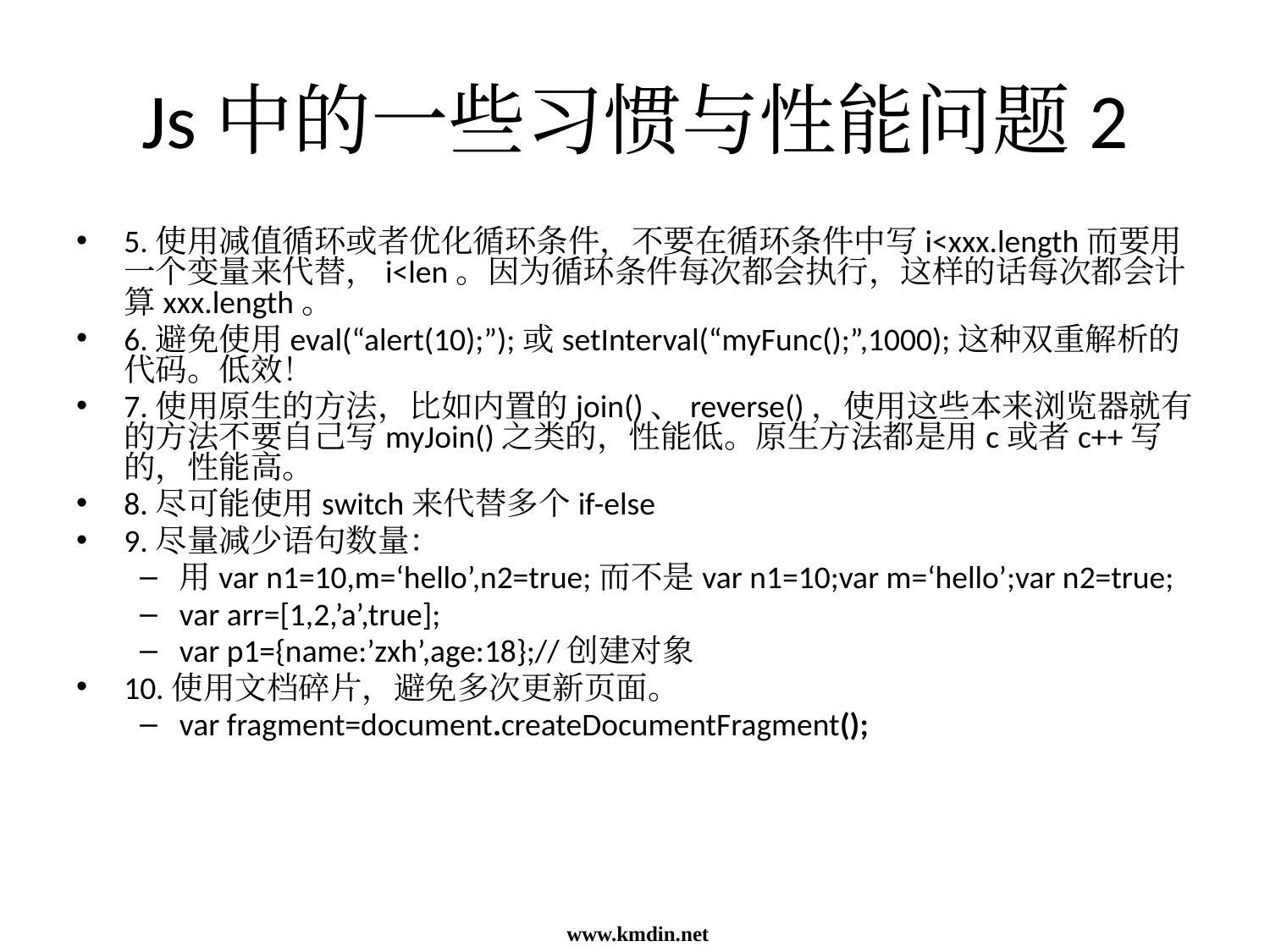

# Js中的一些习惯与性能问题2
5.使用减值循环或者优化循环条件，不要在循环条件中写i<xxx.length而要用一个变量来代替，i<len。因为循环条件每次都会执行，这样的话每次都会计算xxx.length。
6.避免使用eval(“alert(10);”);或setInterval(“myFunc();”,1000);这种双重解析的代码。低效！
7.使用原生的方法，比如内置的join()、reverse()，使用这些本来浏览器就有的方法不要自己写myJoin()之类的，性能低。原生方法都是用c或者c++写的，性能高。
8.尽可能使用switch来代替多个if-else
9.尽量减少语句数量：
用var n1=10,m=‘hello’,n2=true;而不是var n1=10;var m=‘hello’;var n2=true;
var arr=[1,2,’a’,true];
var p1={name:’zxh’,age:18};//创建对象
10.使用文档碎片，避免多次更新页面。
var fragment=document.createDocumentFragment();